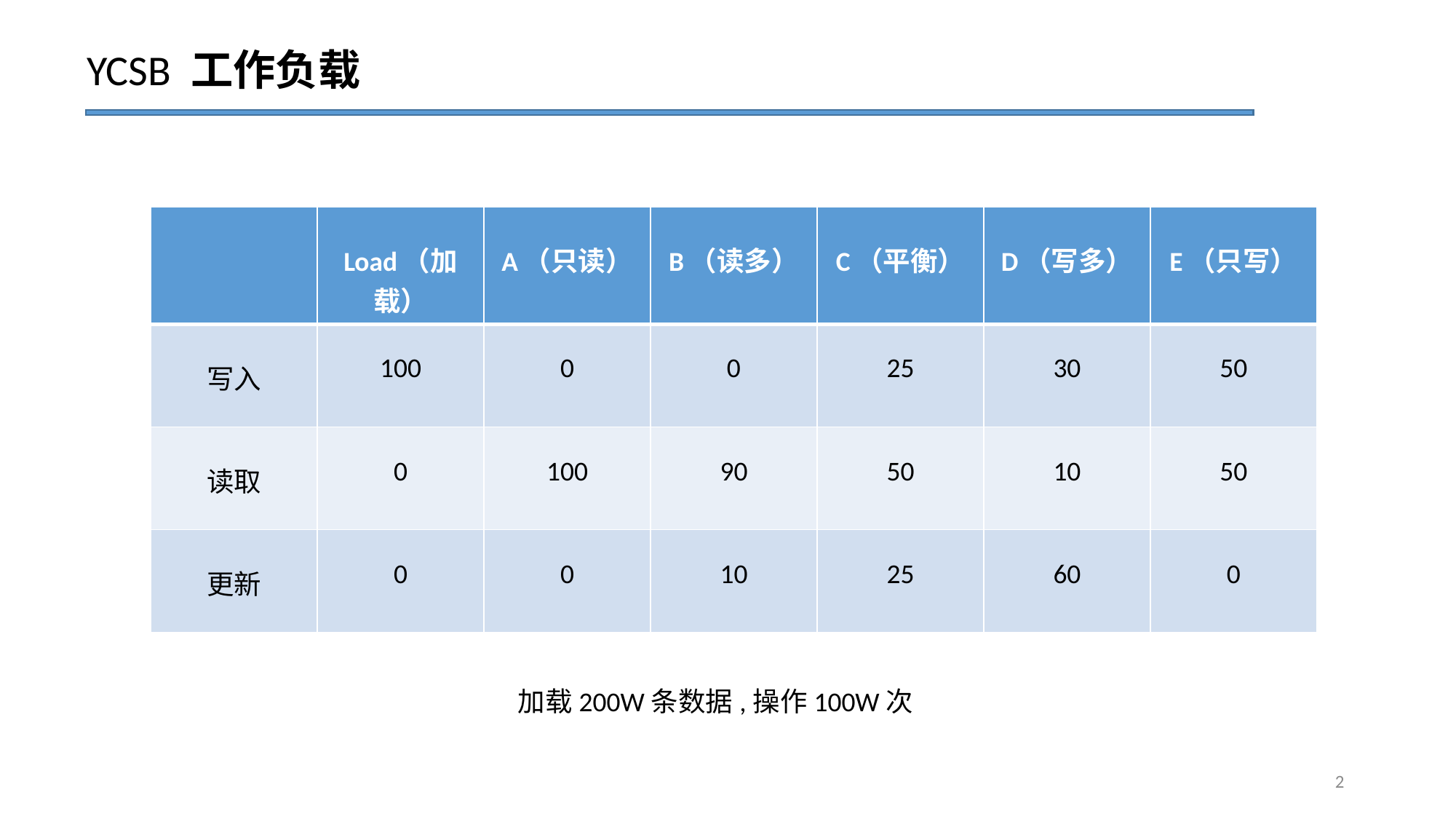

# YCSB 工作负载

|  | Load（加载） | A（只读） | B（读多） | C（平衡） | D（写多） | E（只写） |
| --- | --- | --- | --- | --- | --- | --- |
| 写入 | 100 | 0 | 0 | 25 | 30 | 50 |
| 读取 | 0 | 100 | 90 | 50 | 10 | 50 |
| 更新 | 0 | 0 | 10 | 25 | 60 | 0 |
加载200W条数据,操作100W次
2